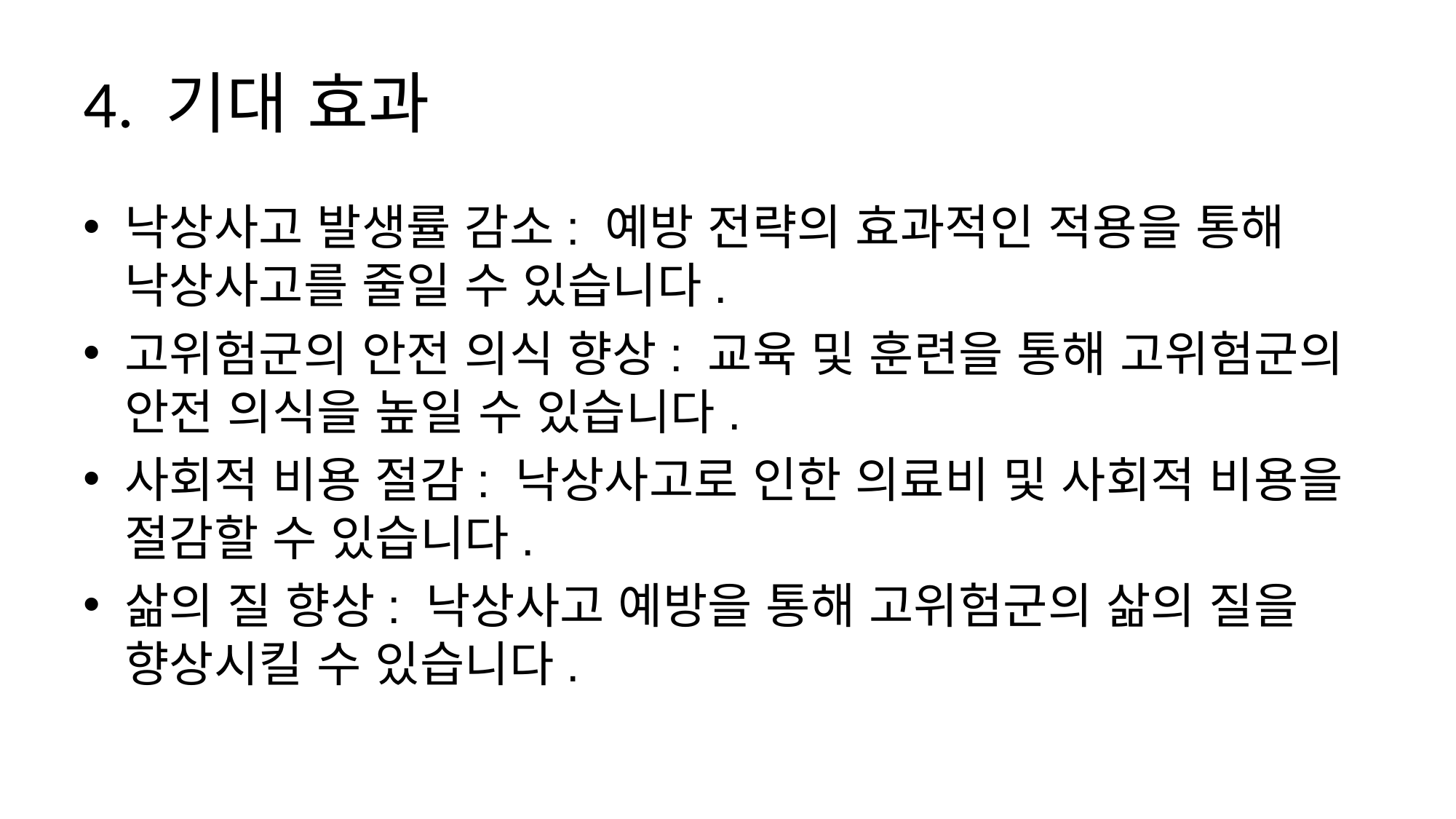

# 4. 기대 효과
낙상사고 발생률 감소: 예방 전략의 효과적인 적용을 통해 낙상사고를 줄일 수 있습니다.
고위험군의 안전 의식 향상: 교육 및 훈련을 통해 고위험군의 안전 의식을 높일 수 있습니다.
사회적 비용 절감: 낙상사고로 인한 의료비 및 사회적 비용을 절감할 수 있습니다.
삶의 질 향상: 낙상사고 예방을 통해 고위험군의 삶의 질을 향상시킬 수 있습니다.